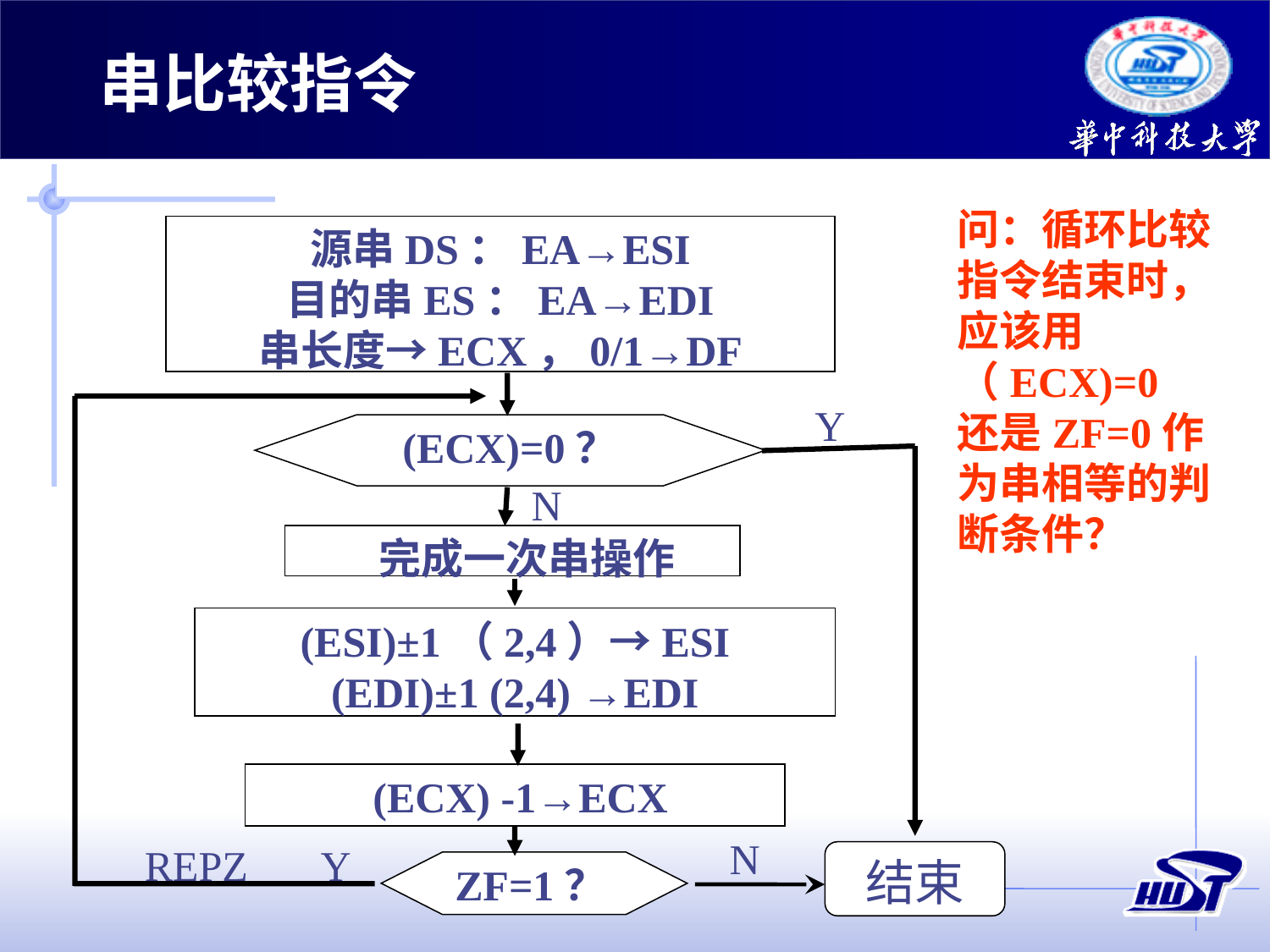

串比较指令
问：循环比较指令结束时，应该用（ECX)=0 还是ZF=0作为串相等的判断条件？
源串DS：EA→ESI
目的串ES：EA→EDI
串长度→ECX，0/1→DF

Y

(ECX)=0？

N

  完成一次串操作

(ESI)±1（2,4）→ESI
(EDI)±1 (2,4) →EDI

 (ECX) -1→ECX

N
REPZ       Y
结束
ZF=1？